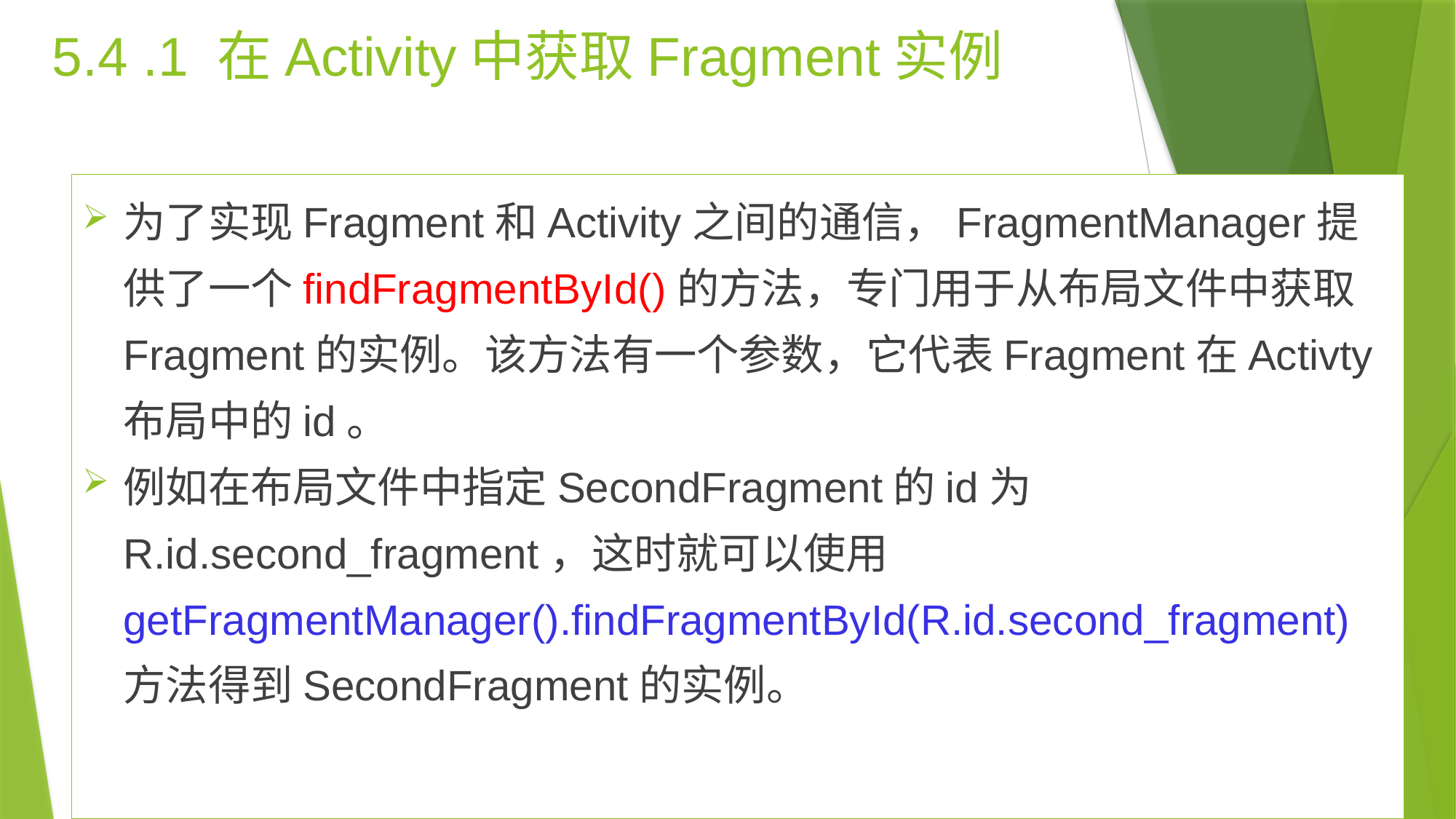

5.4 .1 在Activity中获取Fragment实例
为了实现Fragment和Activity之间的通信，FragmentManager提供了一个findFragmentById()的方法，专门用于从布局文件中获取Fragment的实例。该方法有一个参数，它代表Fragment在Activty布局中的id。
例如在布局文件中指定SecondFragment的id为R.id.second_fragment，这时就可以使用getFragmentManager().findFragmentById(R.id.second_fragment)方法得到SecondFragment的实例。